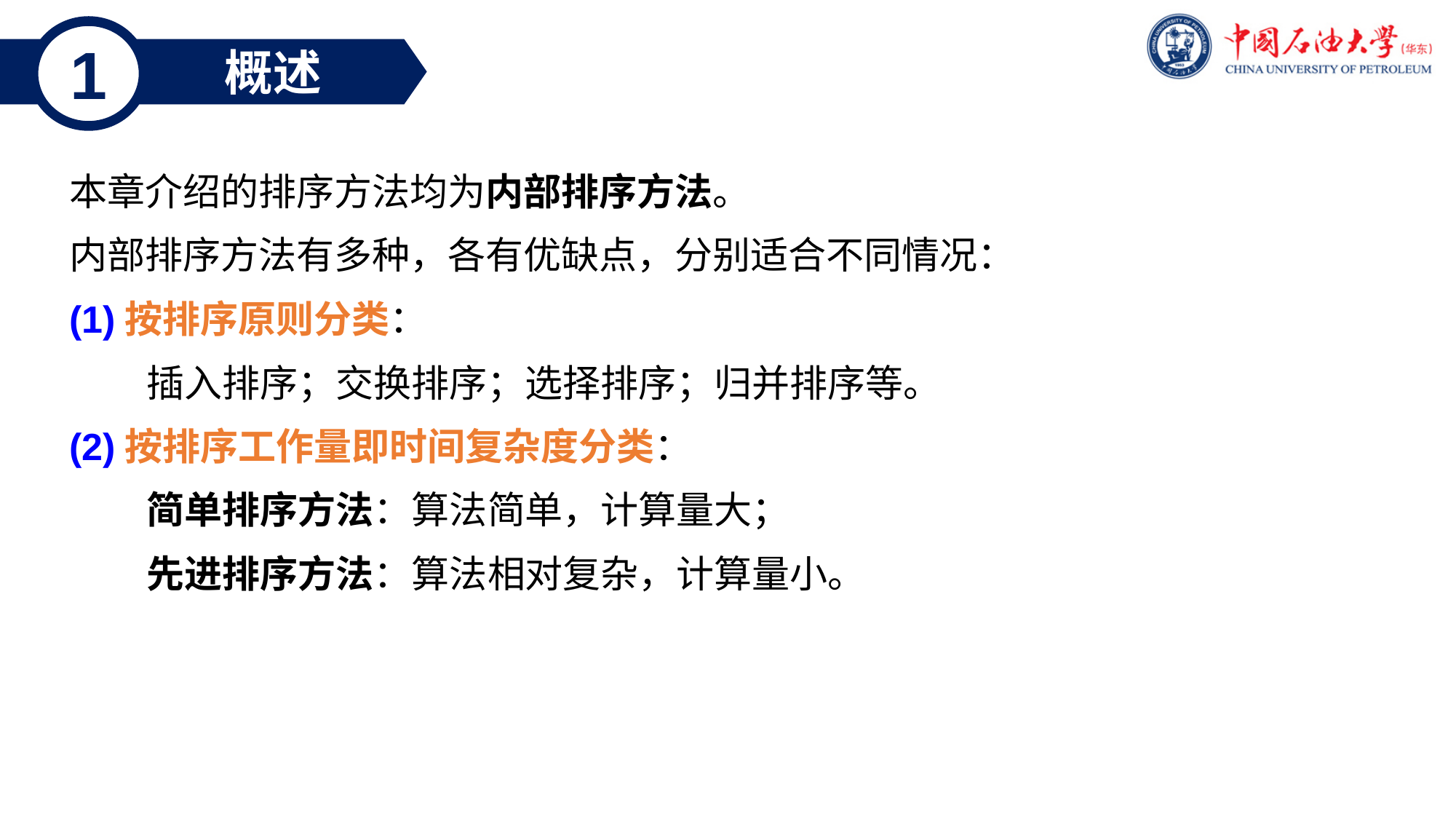

1
概述
本章介绍的排序方法均为内部排序方法。
内部排序方法有多种，各有优缺点，分别适合不同情况：
(1)按排序原则分类：
        插入排序；交换排序；选择排序；归并排序等。
(2)按排序工作量即时间复杂度分类：
        简单排序方法：算法简单，计算量大；
        先进排序方法：算法相对复杂，计算量小。